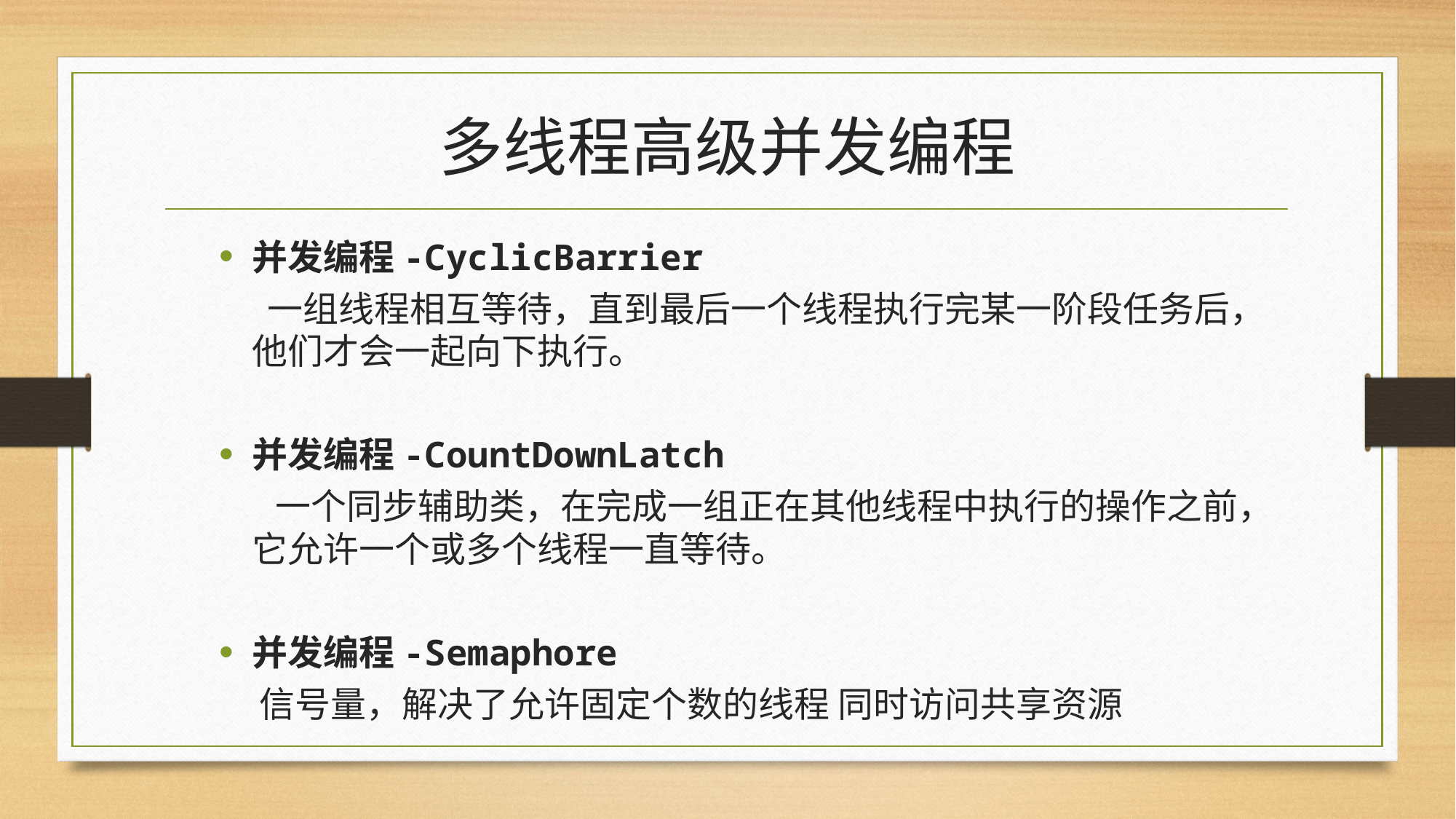

# 多线程高级并发编程
并发编程-CyclicBarrier
     一组线程相互等待，直到最后一个线程执行完某一阶段任务后，他们才会一起向下执行。

并发编程-CountDownLatch
      一个同步辅助类，在完成一组正在其他线程中执行的操作之前，它允许一个或多个线程一直等待。

并发编程-Semaphore
    信号量，解决了允许固定个数的线程 同时访问共享资源